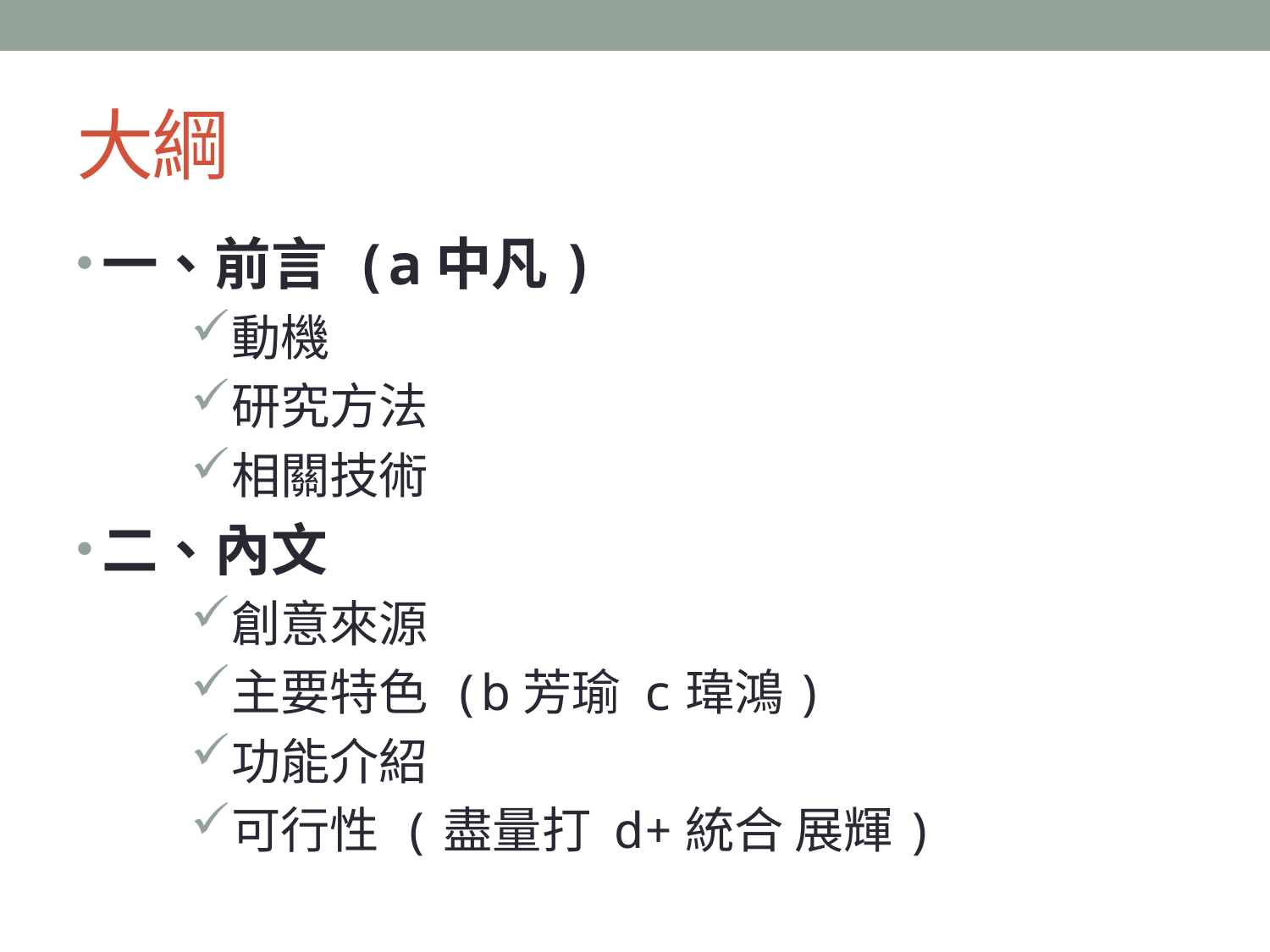

# 大綱
一、前言 (a中凡)
動機
研究方法
相關技術
二、內文
創意來源
主要特色 (b芳瑜 c瑋鴻)
功能介紹
可行性 (盡量打 d+統合 展輝)